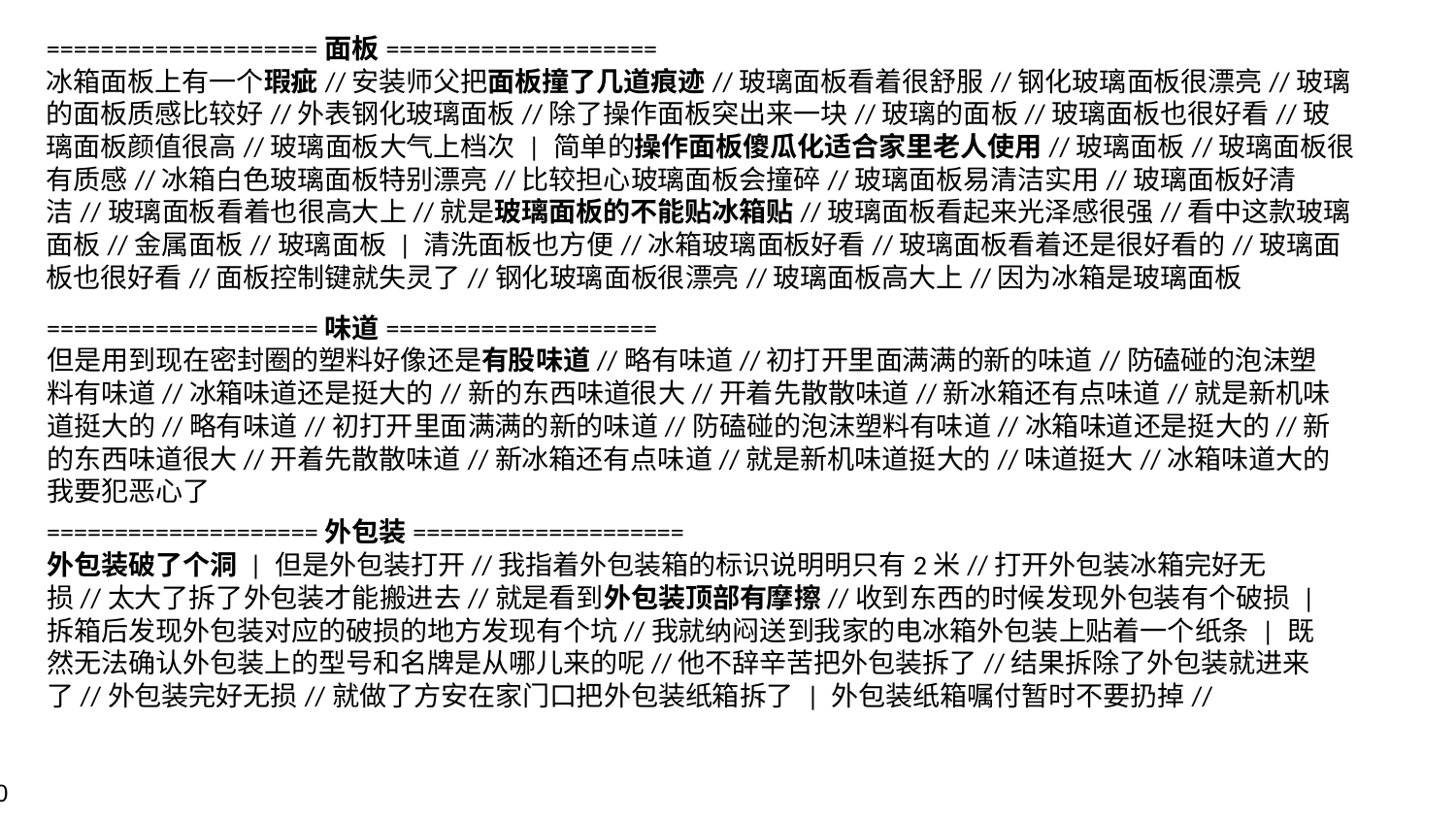

====================面板====================
冰箱面板上有一个瑕疵//安装师父把面板撞了几道痕迹//玻璃面板看着很舒服//钢化玻璃面板很漂亮//玻璃的面板质感比较好//外表钢化玻璃面板//除了操作面板突出来一块//玻璃的面板//玻璃面板也很好看//玻璃面板颜值很高//玻璃面板大气上档次 | 简单的操作面板傻瓜化适合家里老人使用//玻璃面板//玻璃面板很有质感//冰箱白色玻璃面板特别漂亮//比较担心玻璃面板会撞碎//玻璃面板易清洁实用//玻璃面板好清洁//玻璃面板看着也很高大上//就是玻璃面板的不能贴冰箱贴//玻璃面板看起来光泽感很强//看中这款玻璃面板//金属面板//玻璃面板 | 清洗面板也方便//冰箱玻璃面板好看//玻璃面板看着还是很好看的//玻璃面板也很好看//面板控制键就失灵了//钢化玻璃面板很漂亮//玻璃面板高大上//因为冰箱是玻璃面板
====================味道====================
但是用到现在密封圈的塑料好像还是有股味道//略有味道//初打开里面满满的新的味道//防磕碰的泡沫塑料有味道//冰箱味道还是挺大的//新的东西味道很大//开着先散散味道//新冰箱还有点味道//就是新机味道挺大的//略有味道//初打开里面满满的新的味道//防磕碰的泡沫塑料有味道//冰箱味道还是挺大的//新的东西味道很大//开着先散散味道//新冰箱还有点味道//就是新机味道挺大的//味道挺大//冰箱味道大的我要犯恶心了
====================外包装====================
外包装破了个洞 | 但是外包装打开//我指着外包装箱的标识说明明只有2米//打开外包装冰箱完好无损//太大了拆了外包装才能搬进去//就是看到外包装顶部有摩擦//收到东西的时候发现外包装有个破损 | 拆箱后发现外包装对应的破损的地方发现有个坑//我就纳闷送到我家的电冰箱外包装上贴着一个纸条 | 既然无法确认外包装上的型号和名牌是从哪儿来的呢//他不辞辛苦把外包装拆了//结果拆除了外包装就进来了//外包装完好无损//就做了方安在家门口把外包装纸箱拆了 | 外包装纸箱嘱付暂时不要扔掉//